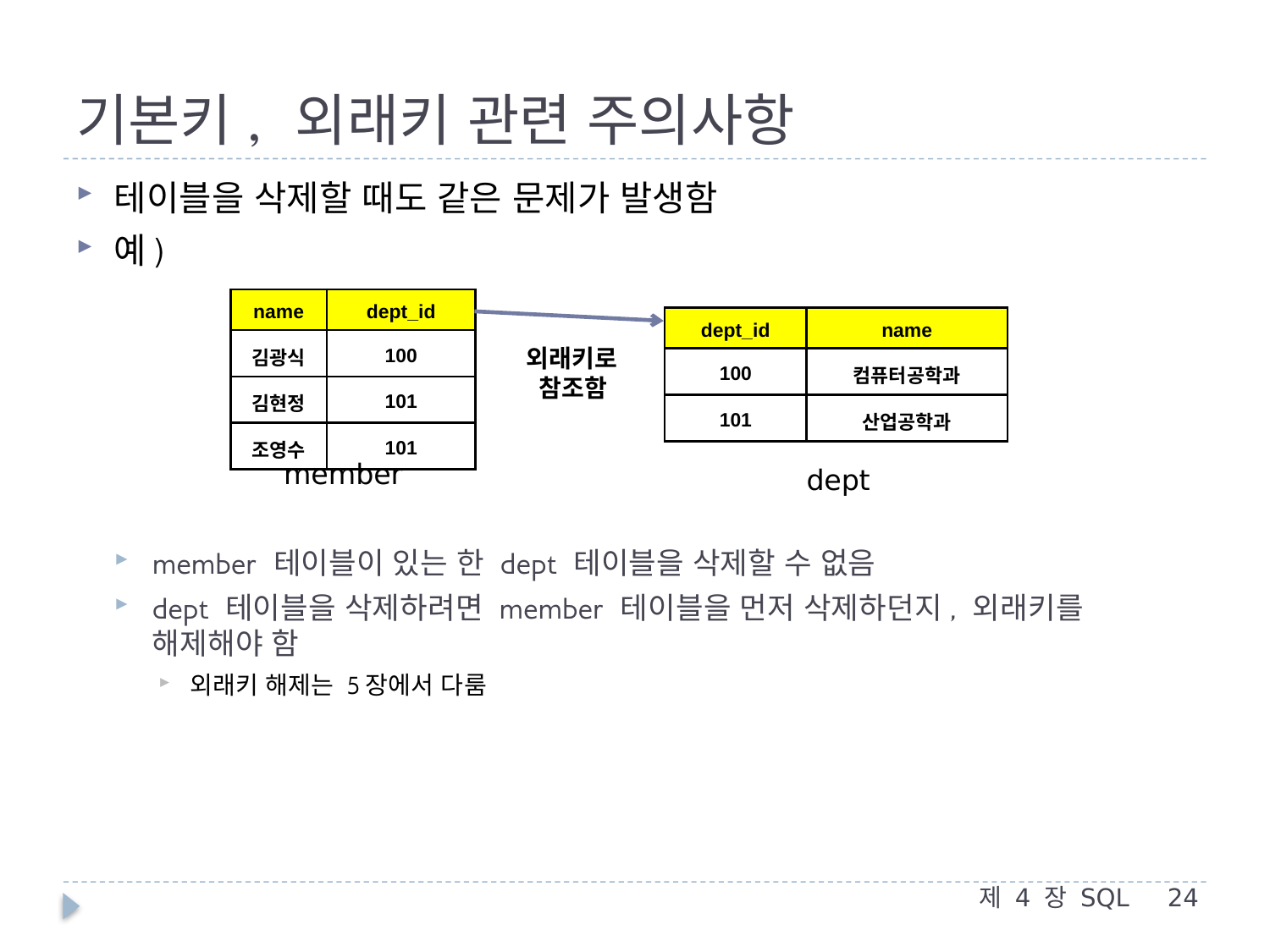

# 기본키, 외래키 관련 주의사항
테이블을 삭제할 때도 같은 문제가 발생함
예)

member 테이블이 있는 한 dept 테이블을 삭제할 수 없음
dept 테이블을 삭제하려면 member 테이블을 먼저 삭제하던지, 외래키를 해제해야 함
외래키 해제는 5장에서 다룸

| name | dept\_id |
| --- | --- |
| 김광식 | 100 |
| 김현정 | 101 |
| 조영수 | 101 |
| dept\_id | name |
| --- | --- |
| 100 | 컴퓨터공학과 |
| 101 | 산업공학과 |
외래키로
 참조함
member
dept
제 4 장 SQL
24